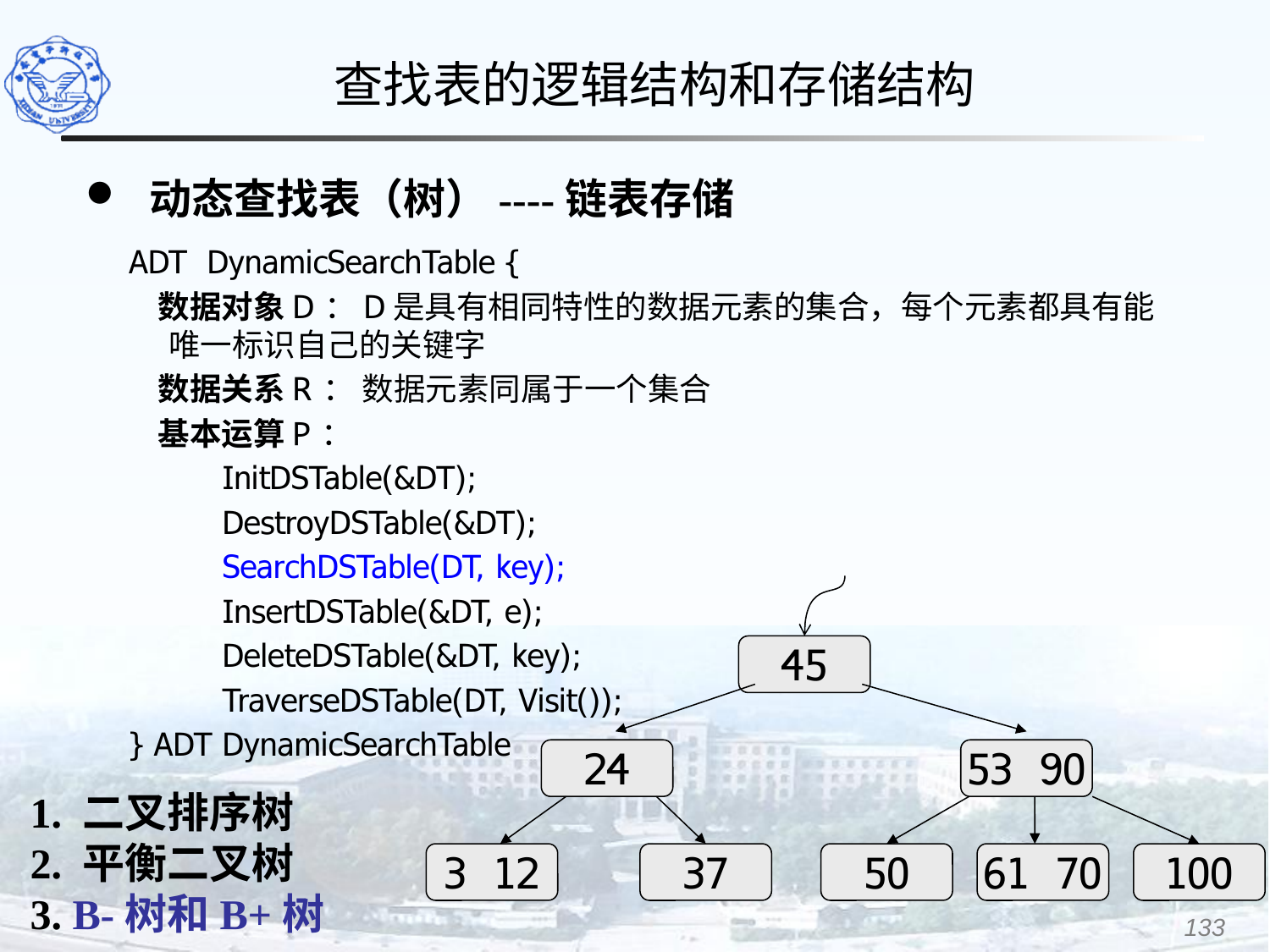

查找表的逻辑结构和存储结构
动态查找表（树）----链表存储

ADT  DynamicSearchTable {
   数据对象D：D是具有相同特性的数据元素的集合，每个元素都具有能唯一标识自己的关键字
   数据关系R： 数据元素同属于一个集合
   基本运算P：
   InitDSTable(&DT);
   DestroyDSTable(&DT);
   SearchDSTable(DT, key);
   InsertDSTable(&DT, e);
   DeleteDSTable(&DT, key);
   TraverseDSTable(DT, Visit());
} ADT DynamicSearchTable
45

24
53  90

3  12
37
50
61  70
100
 1. 二叉排序树
 2. 平衡二叉树
 3. B-树和B+树
133